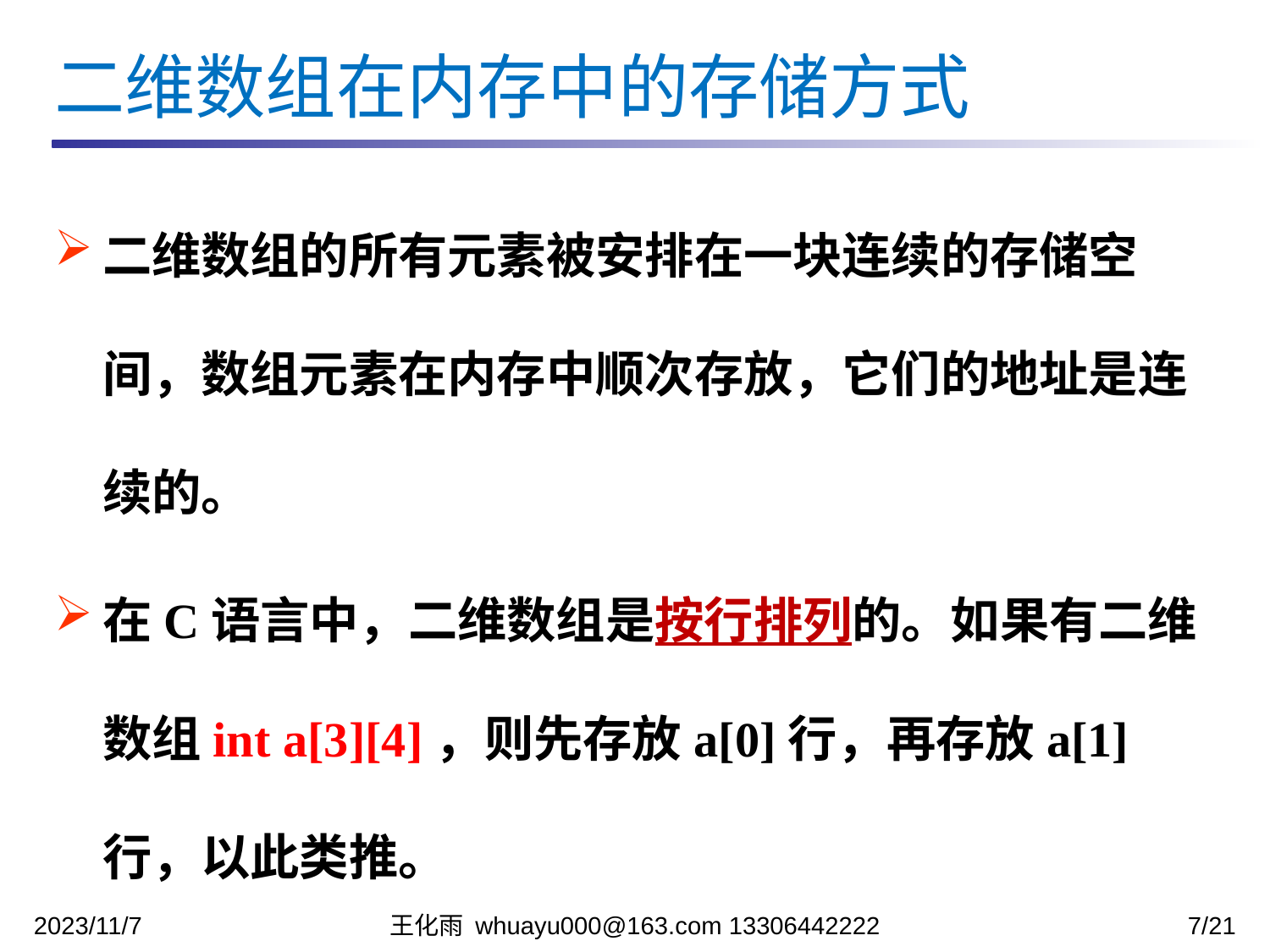

二维数组在内存中的存储方式
二维数组的所有元素被安排在一块连续的存储空间，数组元素在内存中顺次存放，它们的地址是连续的。
在C语言中，二维数组是按行排列的。如果有二维数组int a[3][4]，则先存放a[0]行，再存放a[1]行，以此类推。
2023/11/7
王化雨 whuayu000@163.com 13306442222
7/21